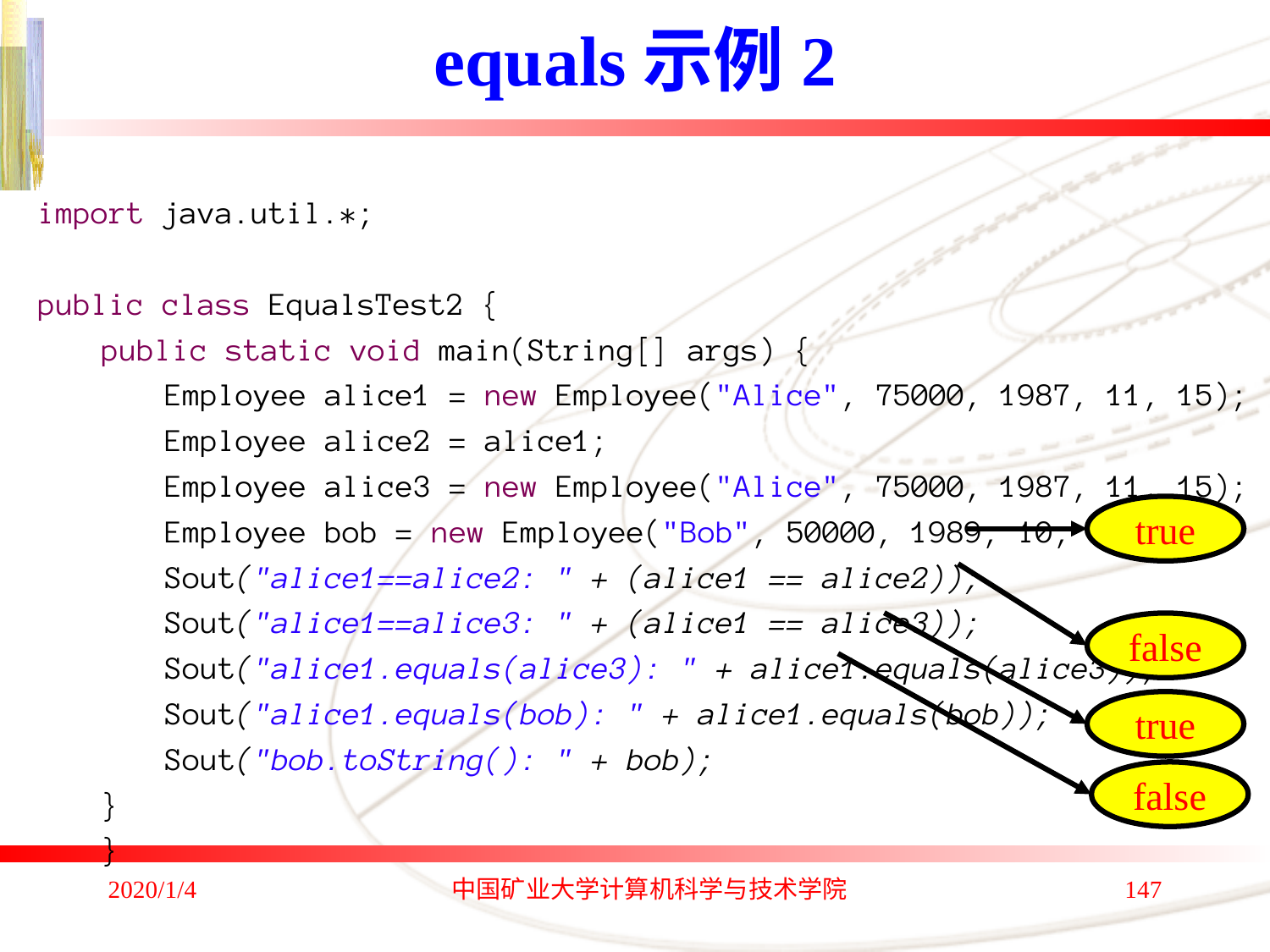

# equals示例2

import java.util.*;

public class EqualsTest2 {
public static void main(String[] args) {
Employee alice1 = new Employee("Alice", 75000, 1987, 11, 15);
Employee alice2 = alice1;
Employee alice3 = new Employee("Alice", 75000, 1987, 11, 15);
Employee bob = new Employee("Bob", 50000, 1989, 10, 1);
Sout("alice1==alice2: " + (alice1 == alice2));
Sout("alice1==alice3: " + (alice1 == alice3));
Sout("alice1.equals(alice3): " + alice1.equals(alice3));
Sout("alice1.equals(bob): " + alice1.equals(bob));
Sout("bob.toString(): " + bob);
}
}
true
false
true
false
2020/1/4
中国矿业大学计算机科学与技术学院
147